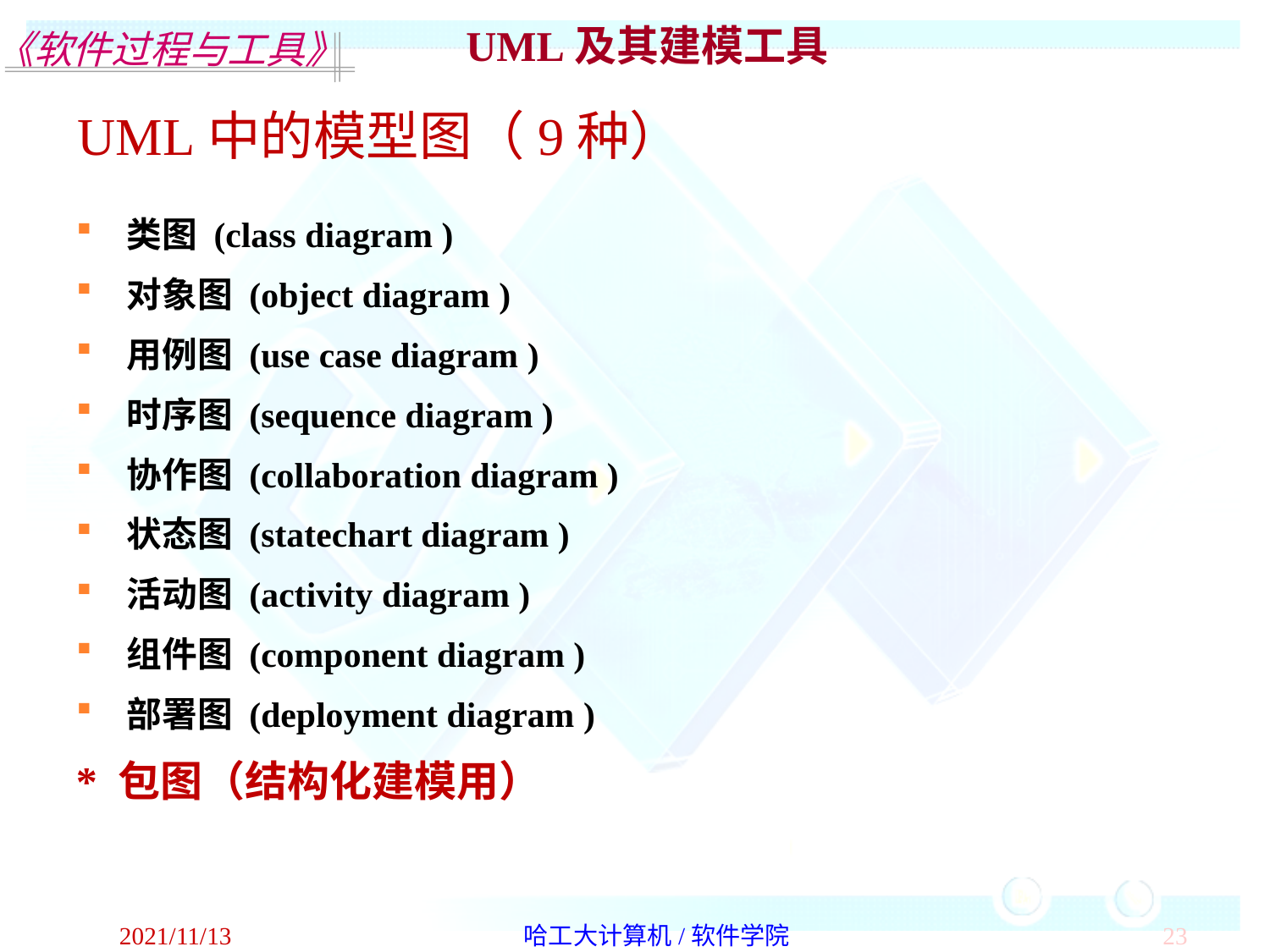

UML及其建模工具
UML中的模型图（9种）
类图 (class diagram )
对象图 (object diagram )
用例图 (use case diagram )
时序图 (sequence diagram )
协作图 (collaboration diagram )
状态图 (statechart diagram )
活动图 (activity diagram )
组件图 (component diagram )
部署图 (deployment diagram )
* 包图（结构化建模用）